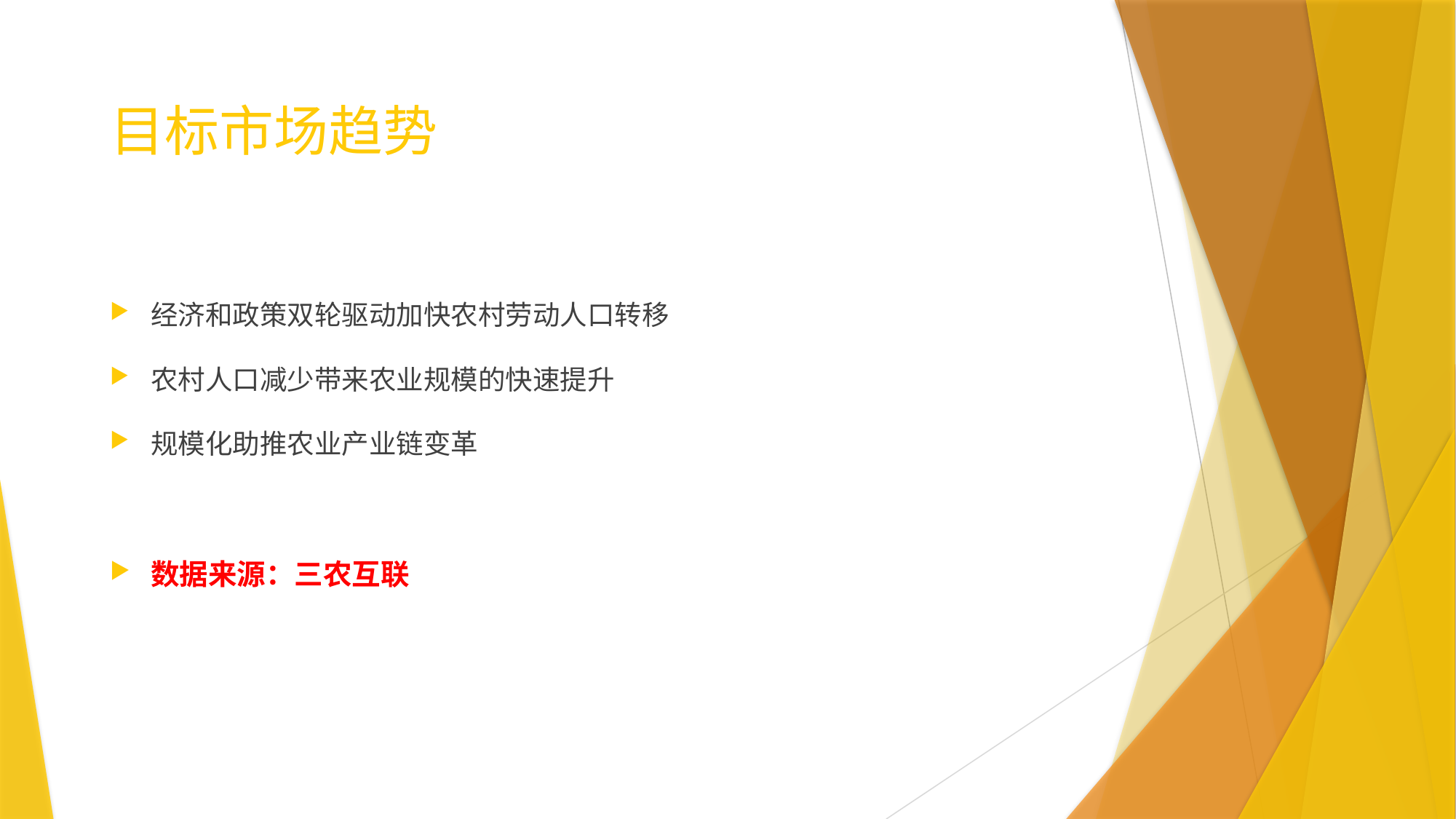

# 目标市场趋势
经济和政策双轮驱动加快农村劳动人口转移
农村人口减少带来农业规模的快速提升
规模化助推农业产业链变革

数据来源：三农互联